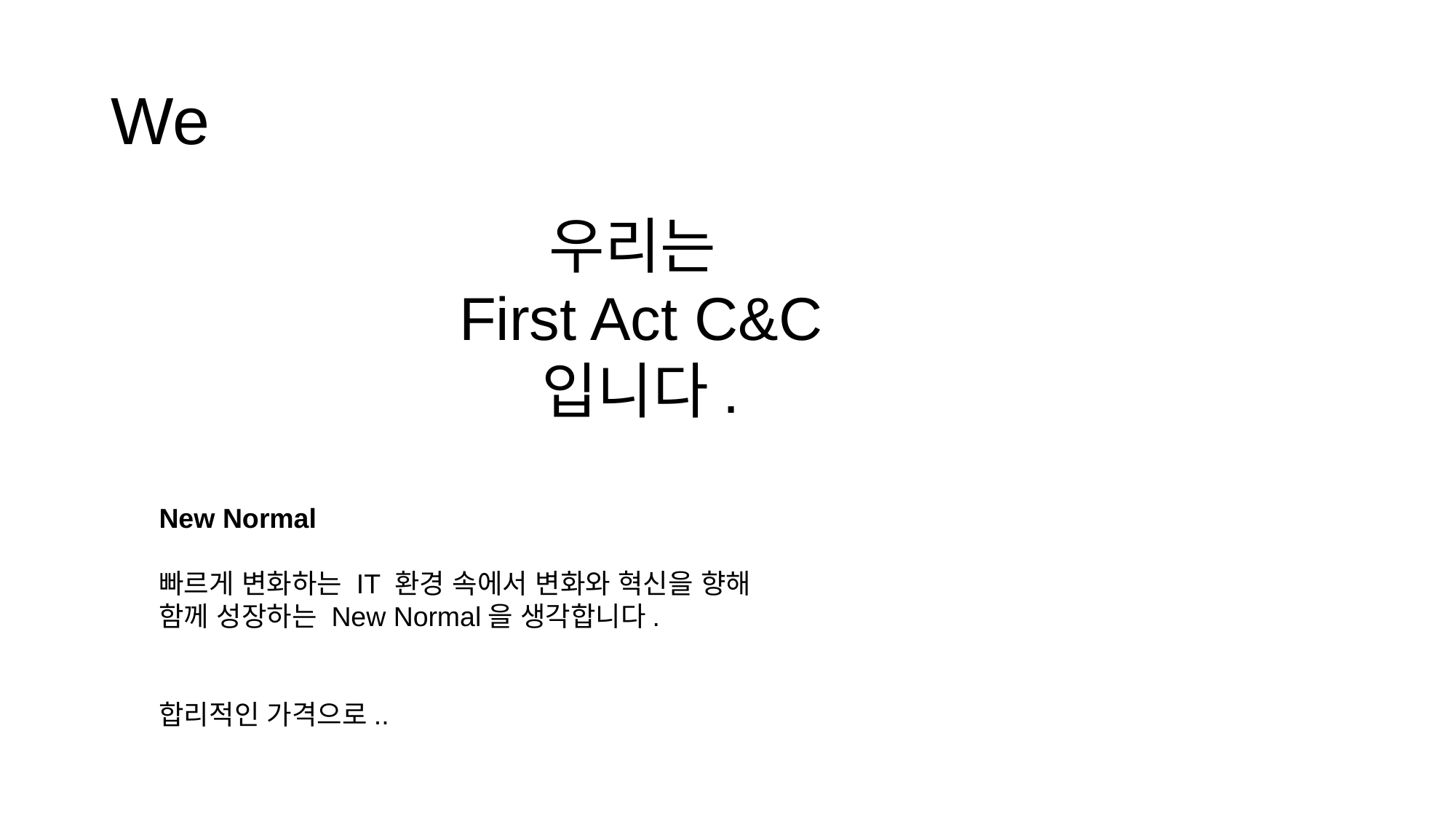

# We
우리는
First Act C&C
입니다.
New Normal

빠르게 변화하는 IT 환경 속에서 변화와 혁신을 향해
함께 성장하는 New Normal을 생각합니다.

합리적인 가격으로..